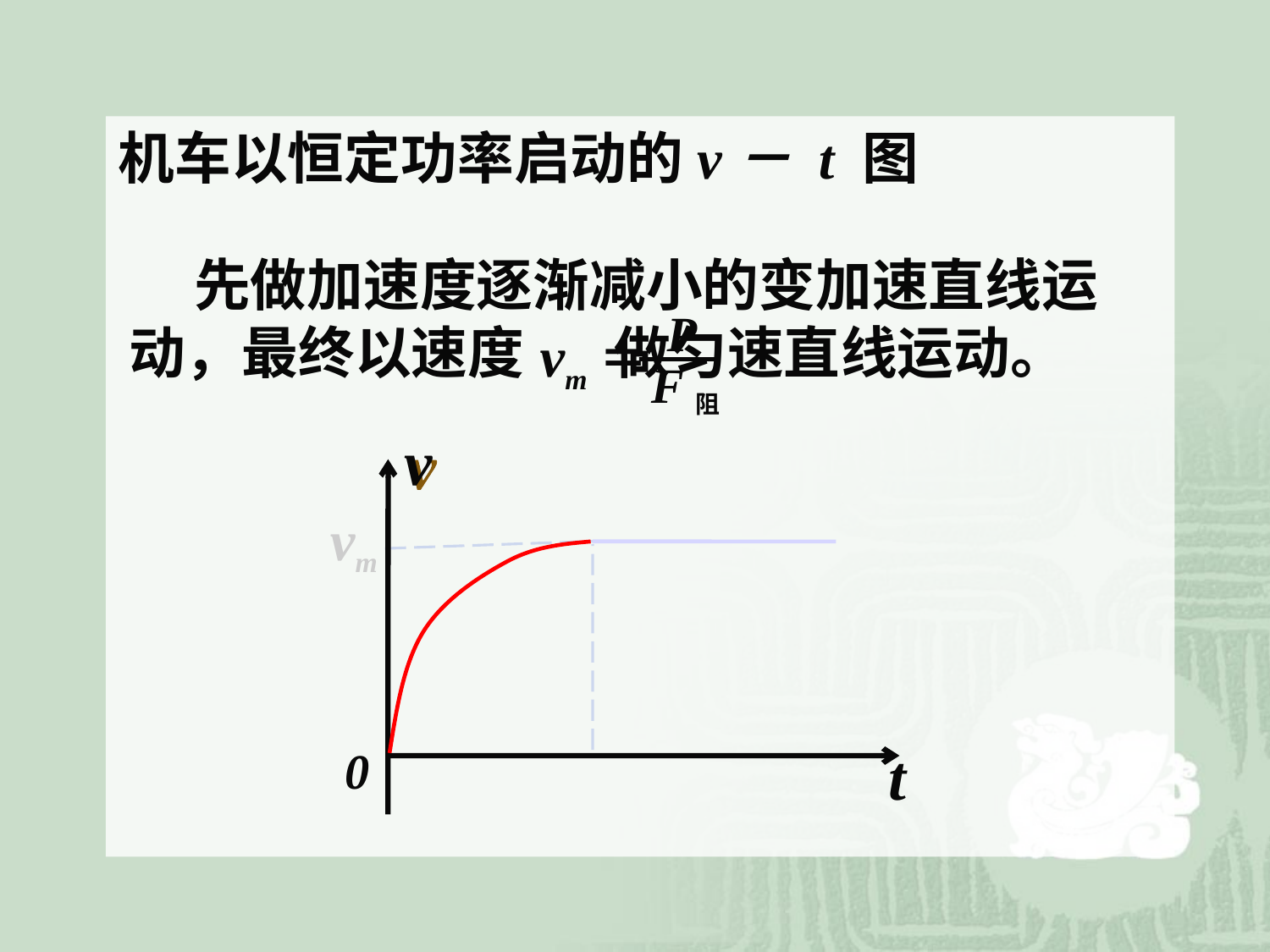

机车以恒定功率启动的v－ t 图
    先做加速度逐渐减小的变加速直线运动，最终以速度       做匀速直线运动。
P
vm＝
F阻

v

t
0

vm